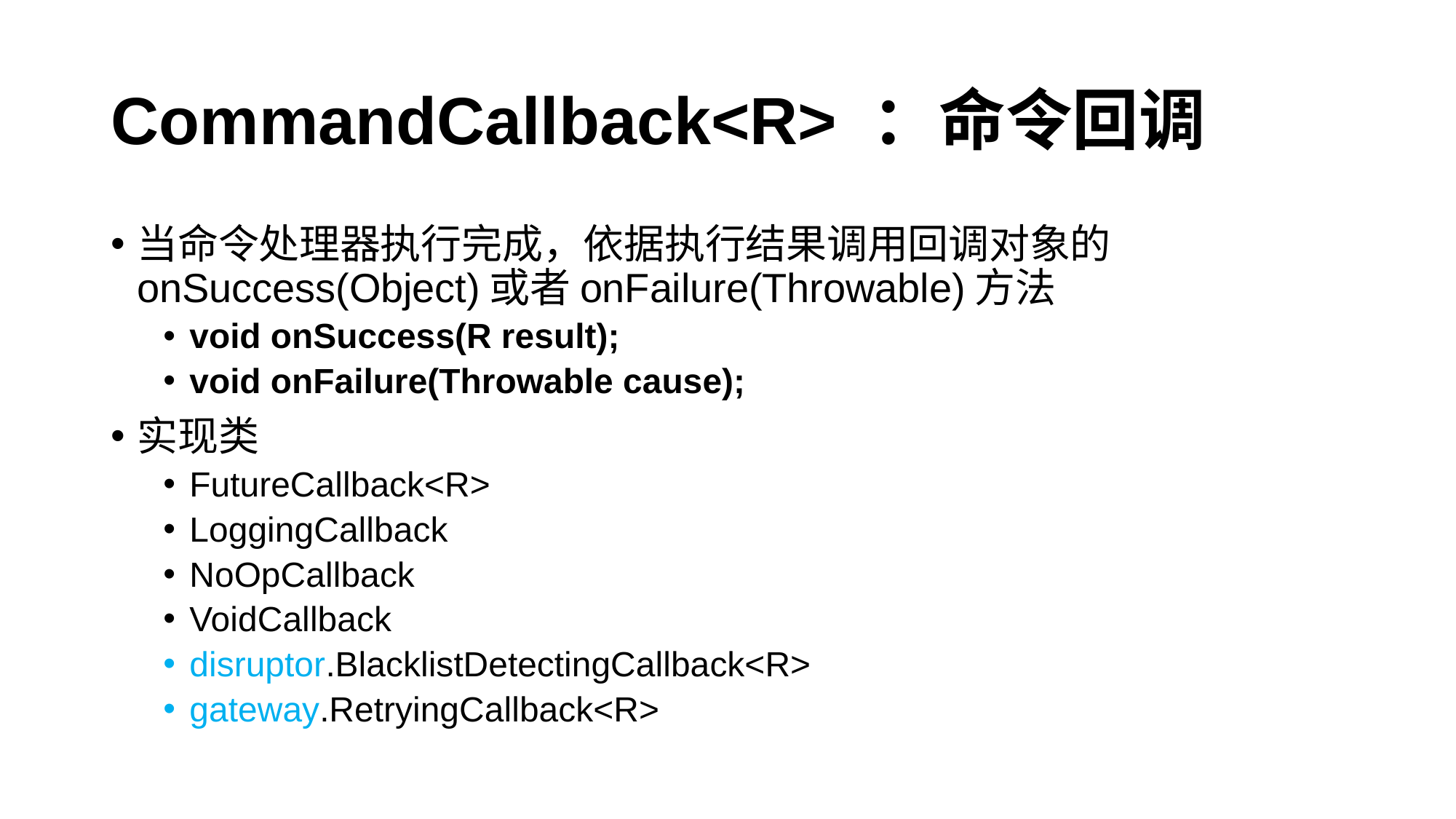

# CommandCallback<R> ：命令回调
当命令处理器执行完成，依据执行结果调用回调对象的onSuccess(Object)或者onFailure(Throwable)方法
void onSuccess(R result);
void onFailure(Throwable cause);
实现类
FutureCallback<R>
LoggingCallback
NoOpCallback
VoidCallback
disruptor.BlacklistDetectingCallback<R>
gateway.RetryingCallback<R>